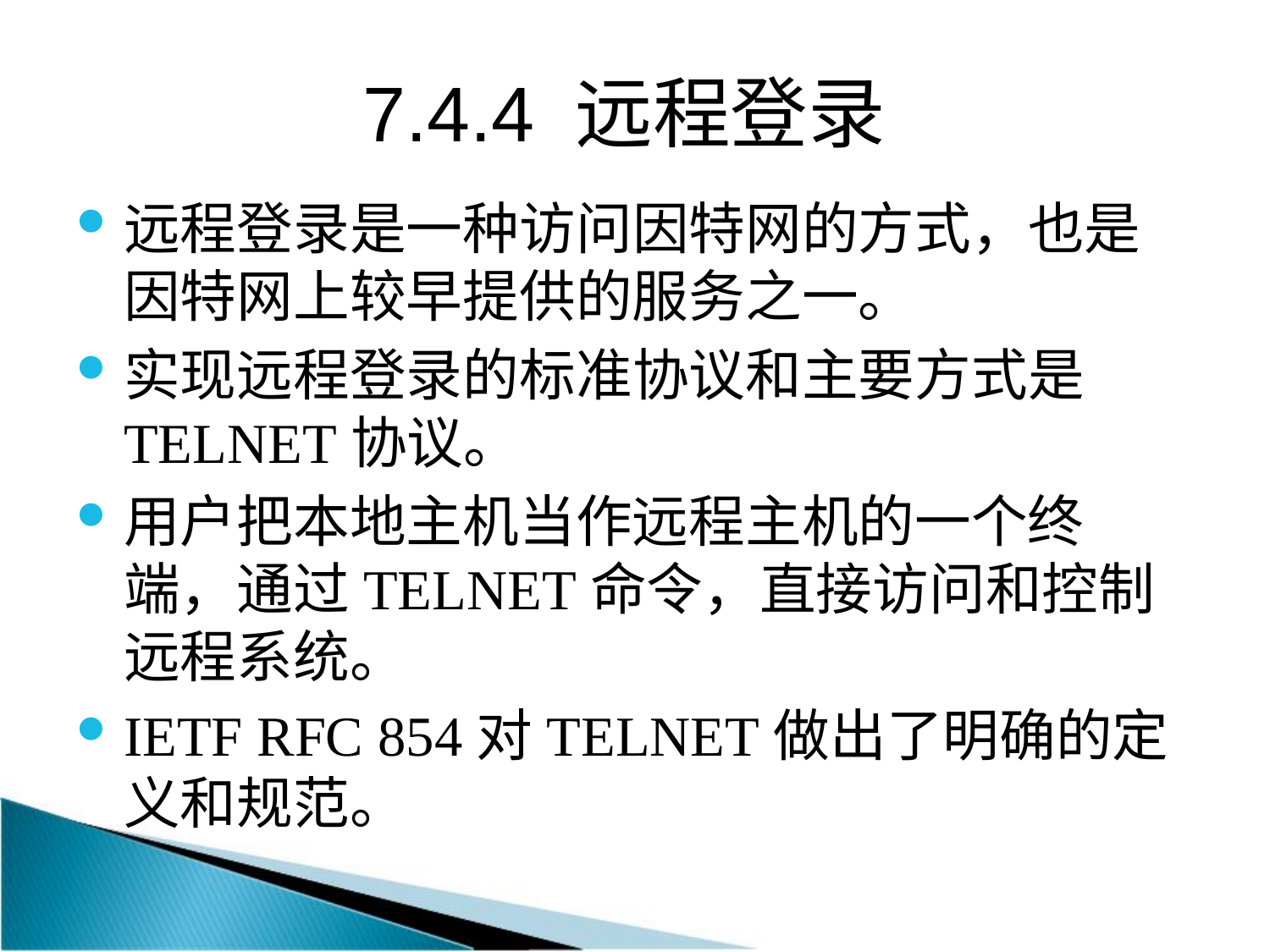

# 7.4.4 远程登录
远程登录是一种访问因特网的方式，也是因特网上较早提供的服务之一。
实现远程登录的标准协议和主要方式是TELNET协议。
用户把本地主机当作远程主机的一个终端，通过TELNET命令，直接访问和控制远程系统。
IETF RFC 854对TELNET做出了明确的定义和规范。